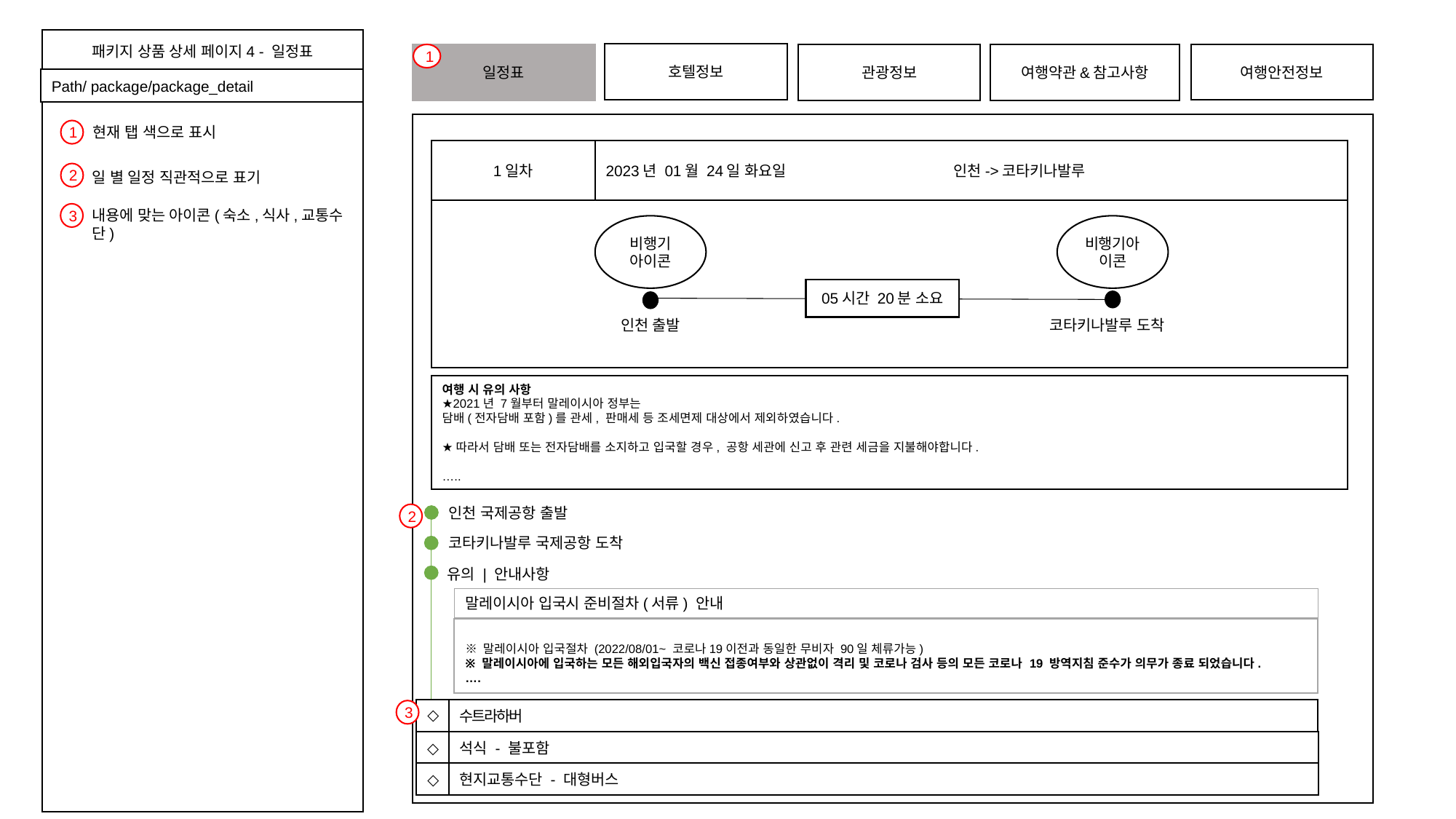

패키지 상품 상세 페이지4 - 일정표
호텔정보
여행안전정보
1
일정표
관광정보
여행약관&참고사항
Path/ package/package_detail

현재 탭 색으로 표시
1

1일차
2023년 01월 24일 화요일                                        인천->코타키나발루
일 별 일정 직관적으로 표기
2
내용에 맞는 아이콘(숙소,식사,교통수단)
3
비행기 아이콘
비행기아이콘
05시간 20분 소요

인천 출발
코타키나발루 도착
여행 시 유의 사항
★2021년 7월부터 말레이시아 정부는
담배(전자담배 포함)를 관세, 판매세 등 조세면제 대상에서 제외하였습니다.
★따라서 담배 또는 전자담배를 소지하고 입국할 경우, 공항 세관에 신고 후 관련 세금을 지불해야합니다.
…..
인천 국제공항 출발
2

코타키나발루 국제공항 도착

유의 | 안내사항

말레이시아 입국시 준비절차(서류) 안내

※ 말레이시아 입국절차 (2022/08/01~ 코로나19이전과 동일한 무비자 90일 체류가능)
※ 말레이시아에 입국하는 모든 해외입국자의 백신 접종여부와 상관없이 격리 및 코로나 검사 등의 모든 코로나 19 방역지침 준수가 의무가 종료 되었습니다.
….
◇

수트라하버
3
◇
석식 - 불포함
◇
현지교통수단 - 대형버스